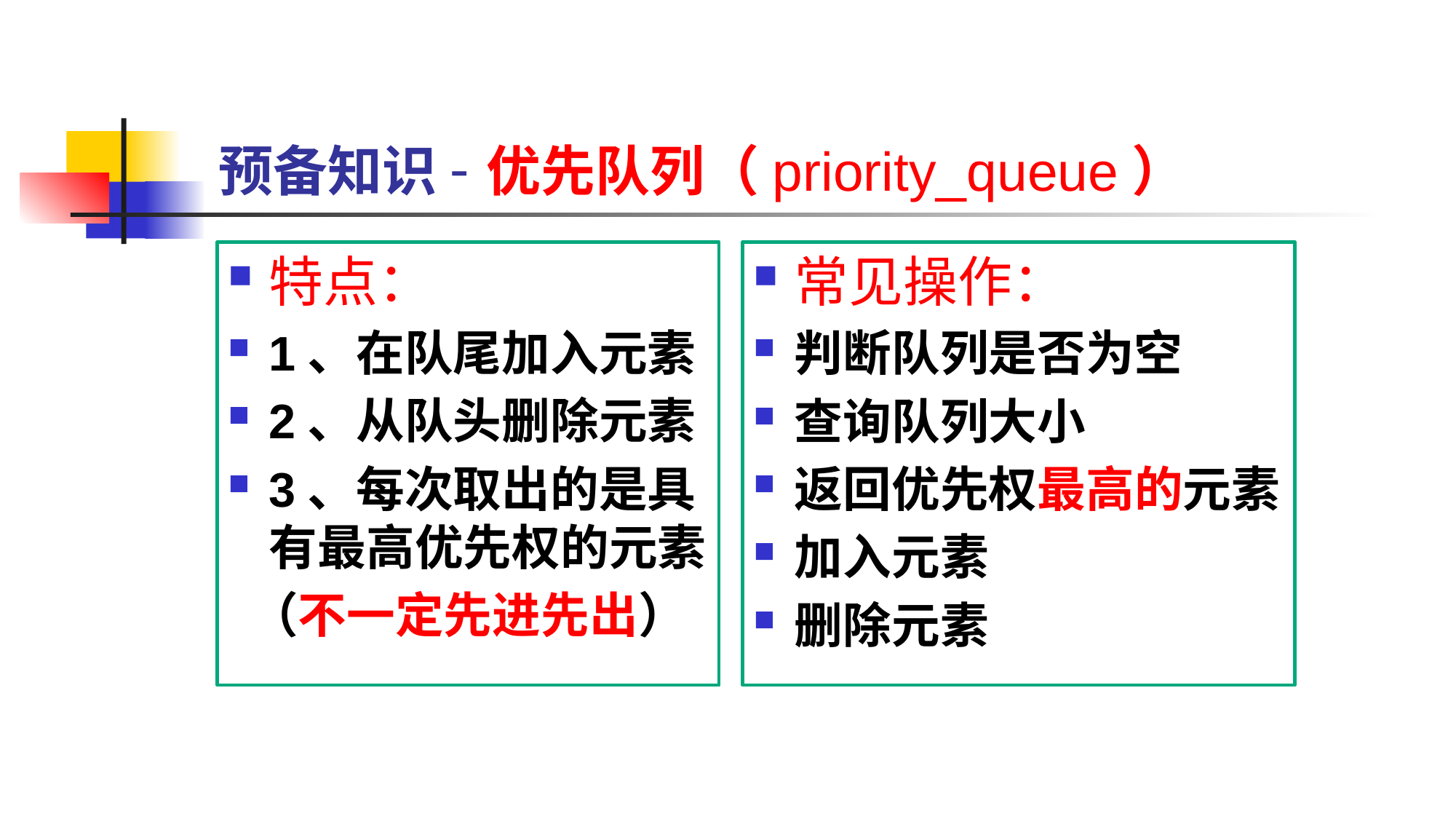

# 预备知识-优先队列（priority_queue）
特点：
1、在队尾加入元素
2、从队头删除元素
3、每次取出的是具有最高优先权的元素
（不一定先进先出）

常见操作：
判断队列是否为空
查询队列大小
返回优先权最高的元素
加入元素
删除元素

21